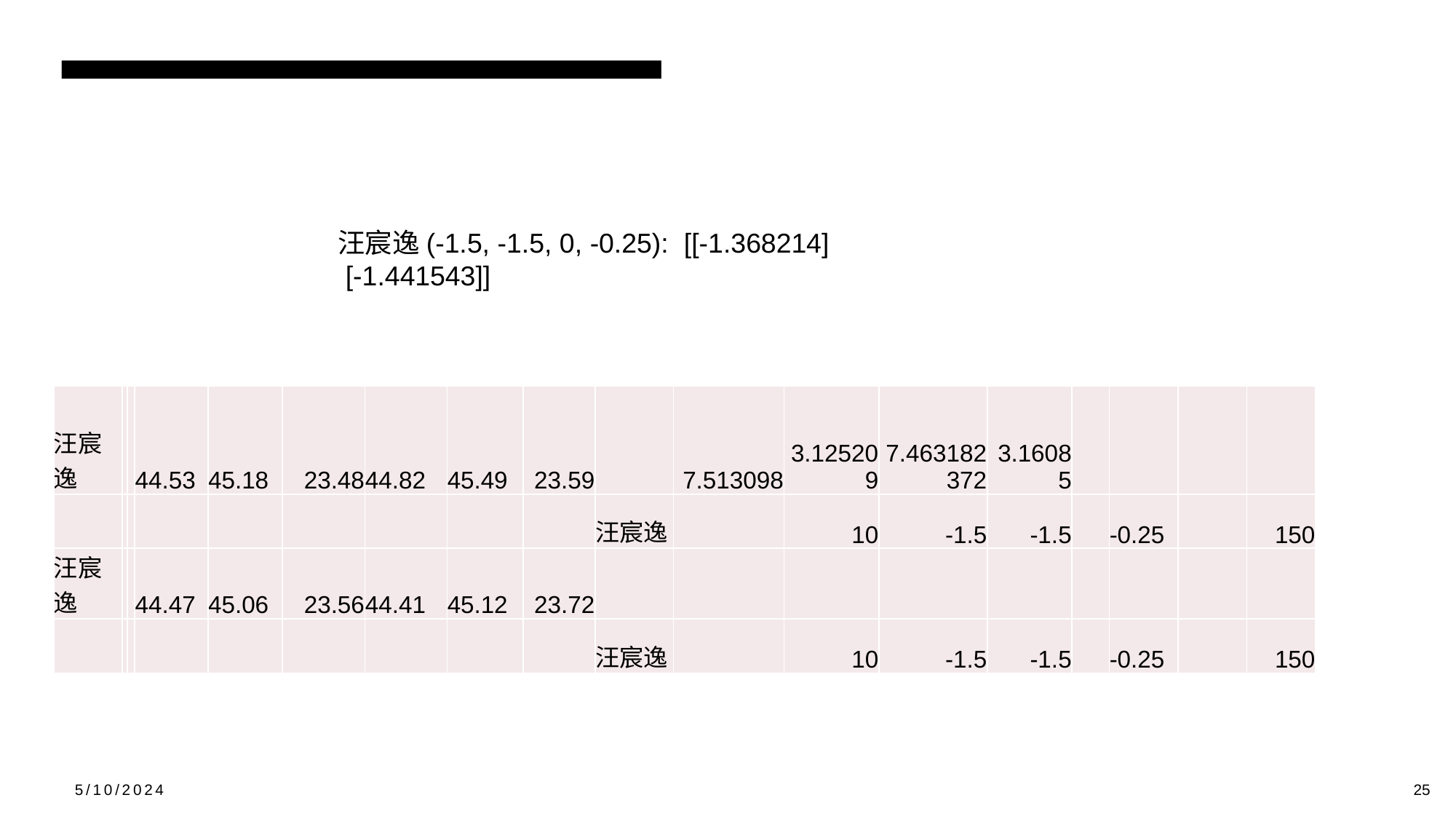

汪宸逸(-1.5, -1.5, 0, -0.25):  [[-1.368214]
 [-1.441543]]
| 汪宸逸 |  |  | 44.53 | 45.18 | 23.48 | 44.82 | 45.49 | 23.59 |  | 7.513098 | 3.125209 | 7.463182372 | 3.16085 |  |  |  |  |
| --- | --- | --- | --- | --- | --- | --- | --- | --- | --- | --- | --- | --- | --- | --- | --- | --- | --- |
|  |  |  |  |  |  |  |  |  | 汪宸逸 |  | 10 | -1.5 | -1.5 |  | -0.25 |  | 150 |
| 汪宸逸 |  |  | 44.47 | 45.06 | 23.56 | 44.41 | 45.12 | 23.72 |  |  |  |  |  |  |  |  |  |
|  |  |  |  |  |  |  |  |  | 汪宸逸 |  | 10 | -1.5 | -1.5 |  | -0.25 |  | 150 |
5/10/2024
25